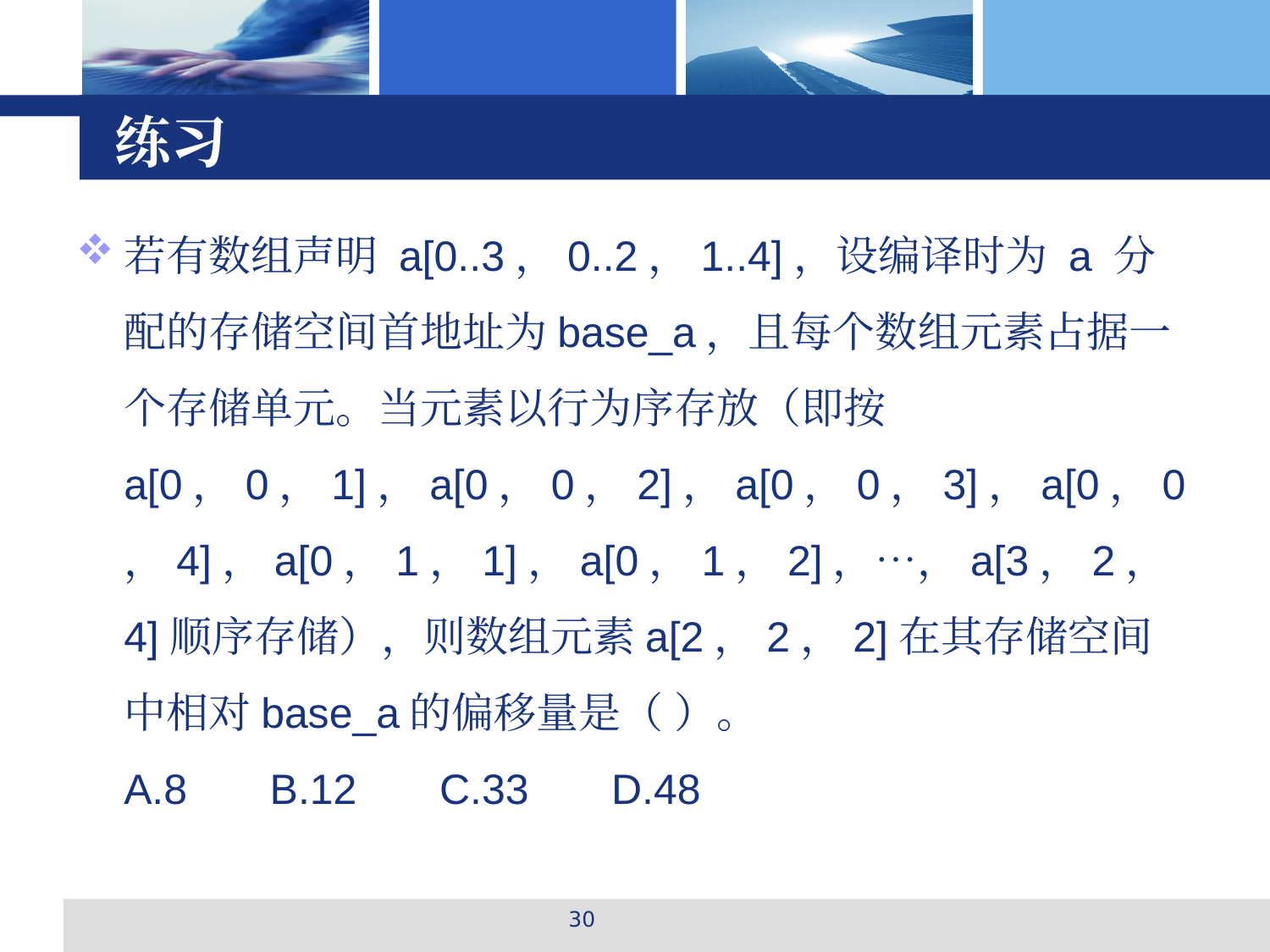

# 练习
若有数组声明 a[0..3，0..2，1..4]，设编译时为 a 分配的存储空间首地址为base_a，且每个数组元素占据一个存储单元。当元素以行为序存放（即按 a[0，0，1]，a[0，0，2]，a[0，0，3]，a[0，0，4]，a[0，1，1]，a[0，1，2]，…，a[3，2，4]顺序存储），则数组元素a[2，2，2]在其存储空间中相对base_a的偏移量是（ ）。
A.8       B.12       C.33       D.48
30